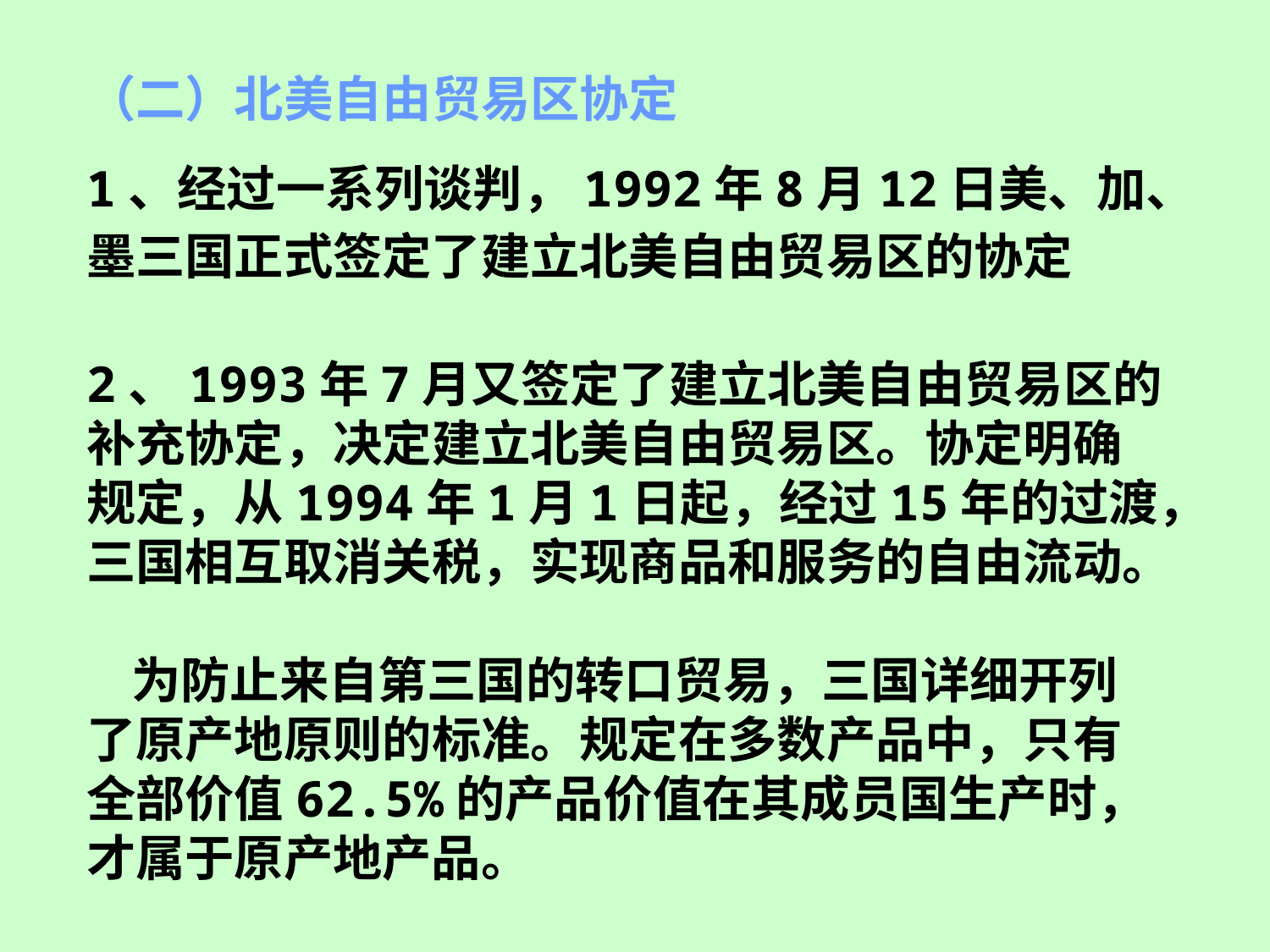

（二）北美自由贸易区协定

1、经过一系列谈判，1992年8月12日美、加、墨三国正式签定了建立北美自由贸易区的协定
2、1993年7月又签定了建立北美自由贸易区的补充协定，决定建立北美自由贸易区。协定明确规定，从1994年1月1日起，经过15年的过渡，三国相互取消关税，实现商品和服务的自由流动。
    为防止来自第三国的转口贸易，三国详细开列了原产地原则的标准。规定在多数产品中，只有全部价值62.5%的产品价值在其成员国生产时，才属于原产地产品。
21